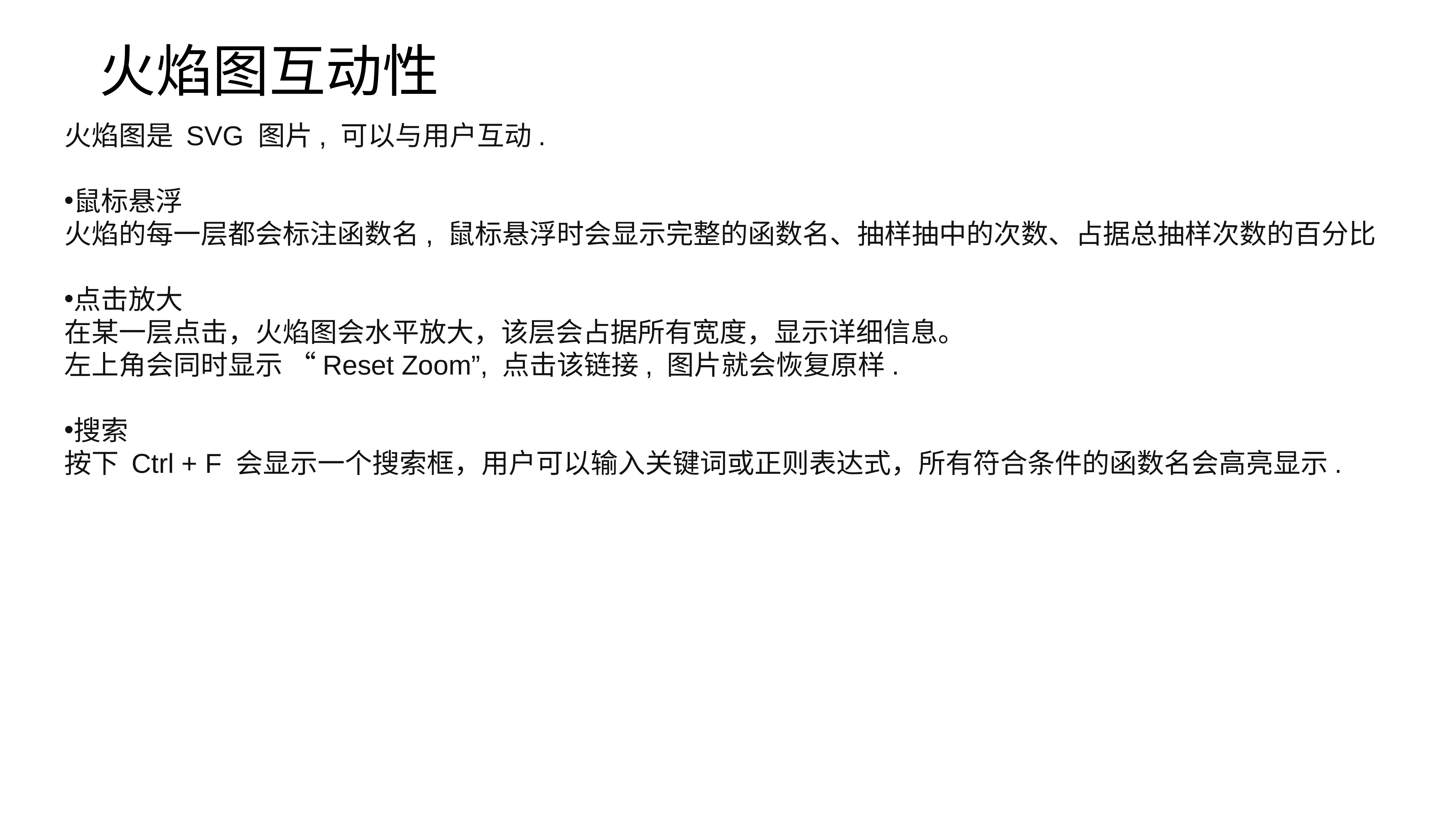

火焰图互动性
火焰图是 SVG 图片, 可以与用户互动.

鼠标悬浮
火焰的每一层都会标注函数名, 鼠标悬浮时会显示完整的函数名、抽样抽中的次数、占据总抽样次数的百分比

点击放大
在某一层点击，火焰图会水平放大，该层会占据所有宽度，显示详细信息。
左上角会同时显示 “Reset Zoom”, 点击该链接, 图片就会恢复原样.

搜索
按下 Ctrl + F 会显示一个搜索框，用户可以输入关键词或正则表达式，所有符合条件的函数名会高亮显示.